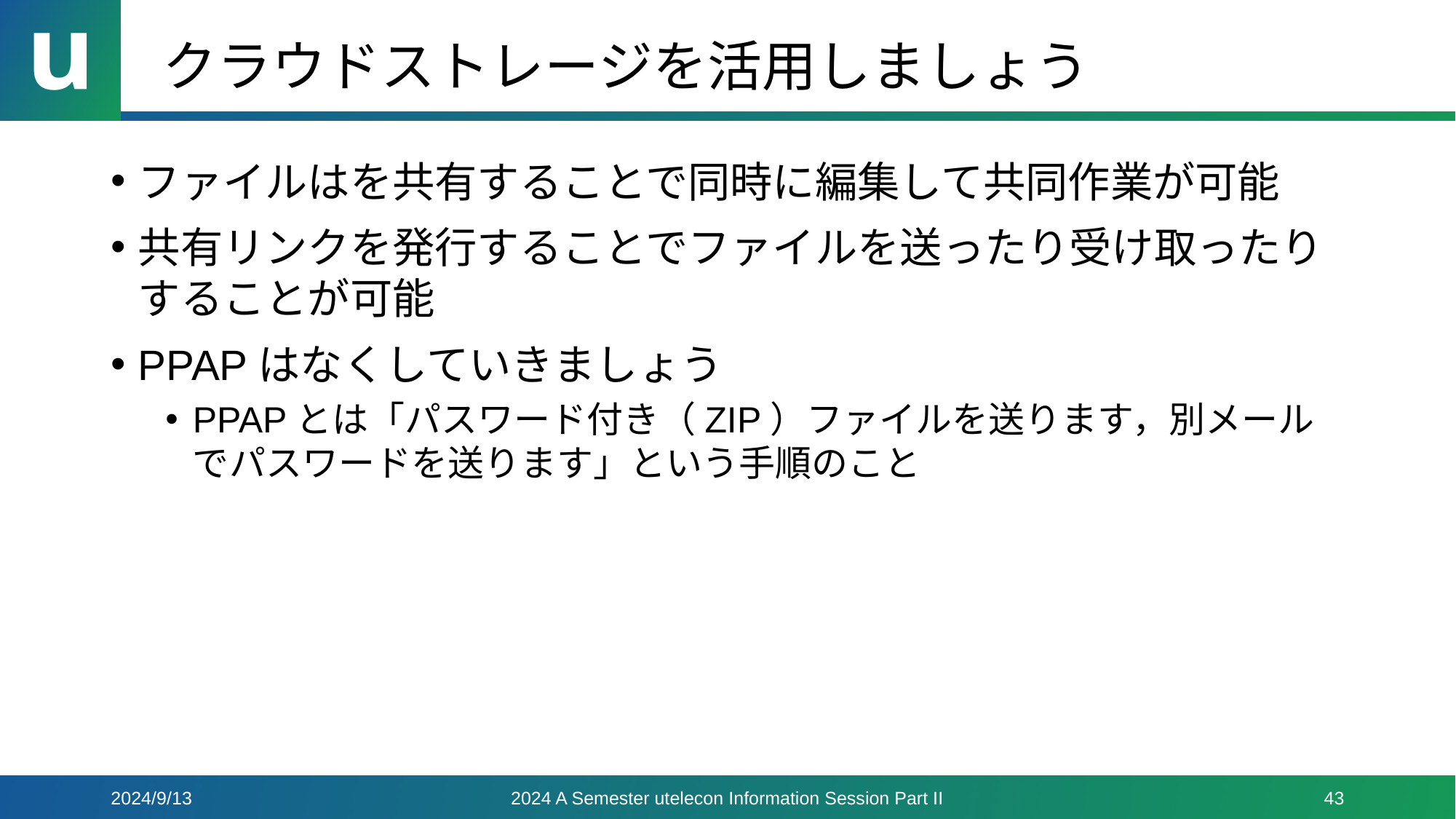

# クラウドストレージを活用しましょう
ファイルはを共有することで同時に編集して共同作業が可能
共有リンクを発行することでファイルを送ったり受け取ったりすることが可能
PPAPはなくしていきましょう
PPAPとは「パスワード付き（ZIP）ファイルを送ります，別メールでパスワードを送ります」という手順のこと
2024/9/13
2024 A Semester utelecon Information Session Part II
43